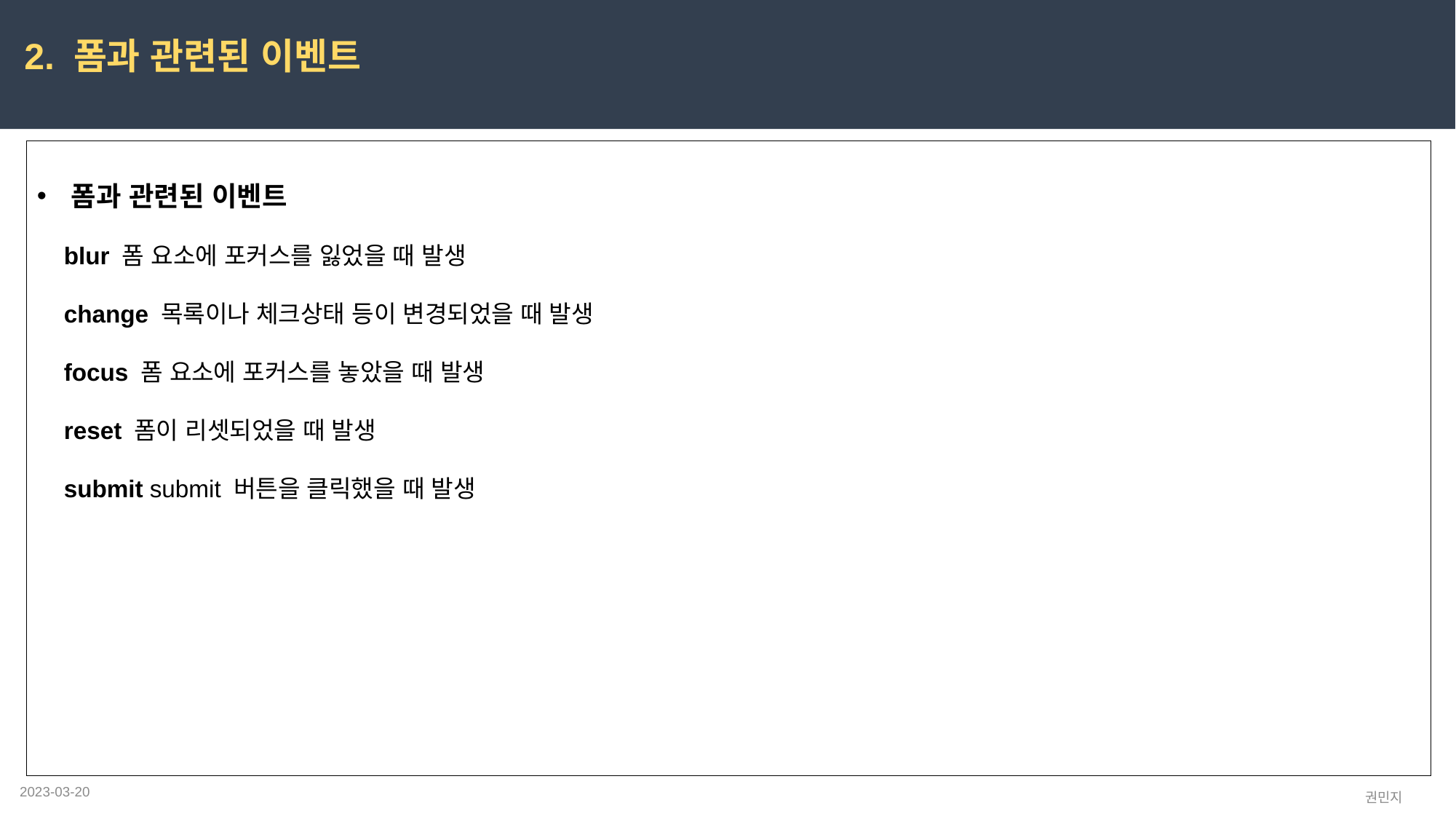

2. 폼과 관련된 이벤트
폼과 관련된 이벤트
    blur 폼 요소에 포커스를 잃었을 때 발생
    change 목록이나 체크상태 등이 변경되었을 때 발생
    focus 폼 요소에 포커스를 놓았을 때 발생
    reset 폼이 리셋되었을 때 발생
    submit submit 버튼을 클릭했을 때 발생
2023-03-20
권민지